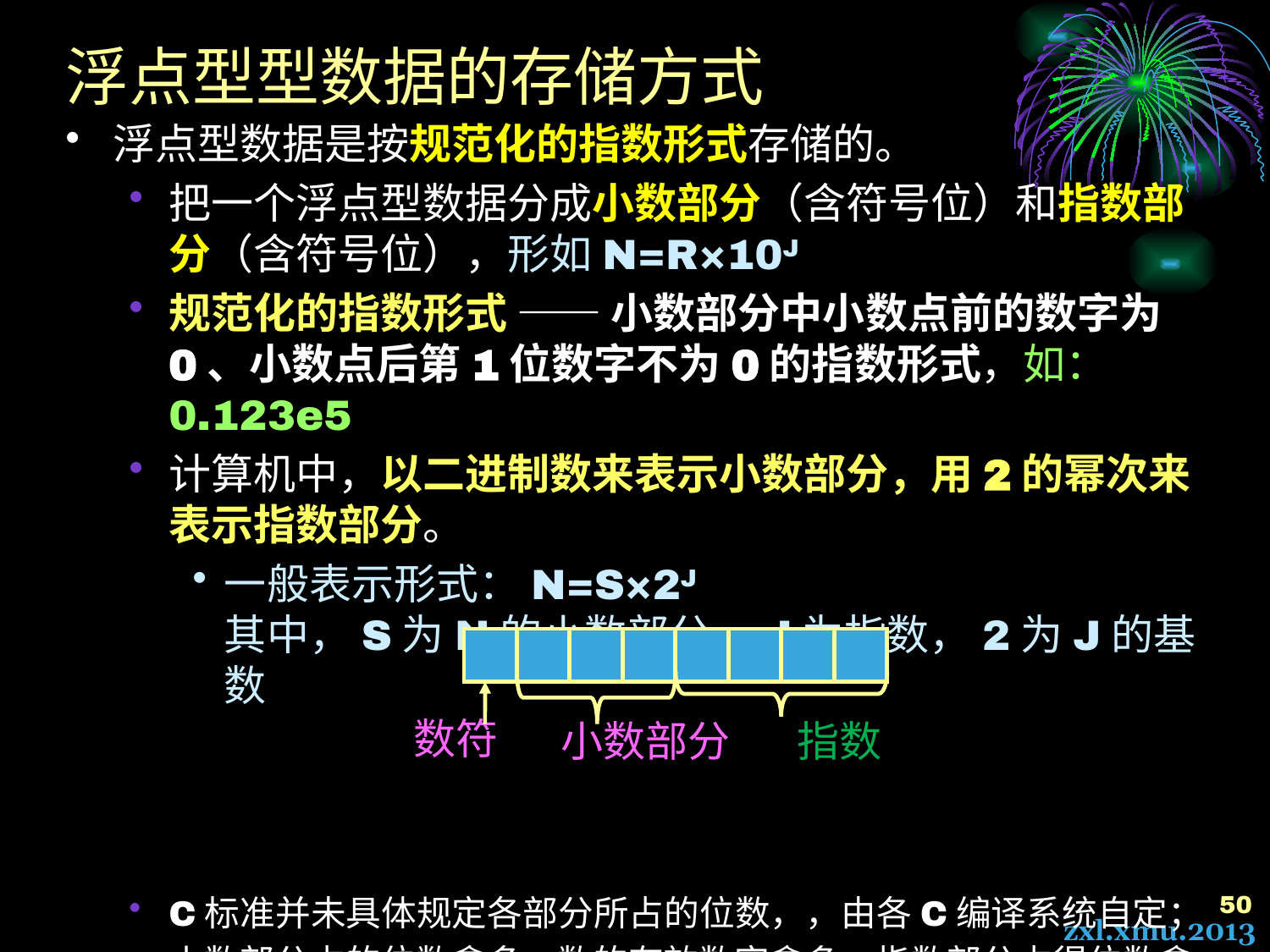

# 浮点型型数据的存储方式
浮点型数据是按规范化的指数形式存储的。
把一个浮点型数据分成小数部分（含符号位）和指数部分（含符号位），形如N=R×10J
规范化的指数形式 —— 小数部分中小数点前的数字为0、小数点后第1位数字不为0的指数形式，如：0.123e5
计算机中，以二进制数来表示小数部分，用2的幂次来表示指数部分。
一般表示形式：N=S×2J
其中，S为N的小数部分，J为指数，2为J的基数

C标准并未具体规定各部分所占的位数，，由各C编译系统自定；
小数部分占的位数愈多，数的有效数字愈多；指数部分占得位数愈多，所能表示的数值范围愈大。

数符
小数部分
    指数
50